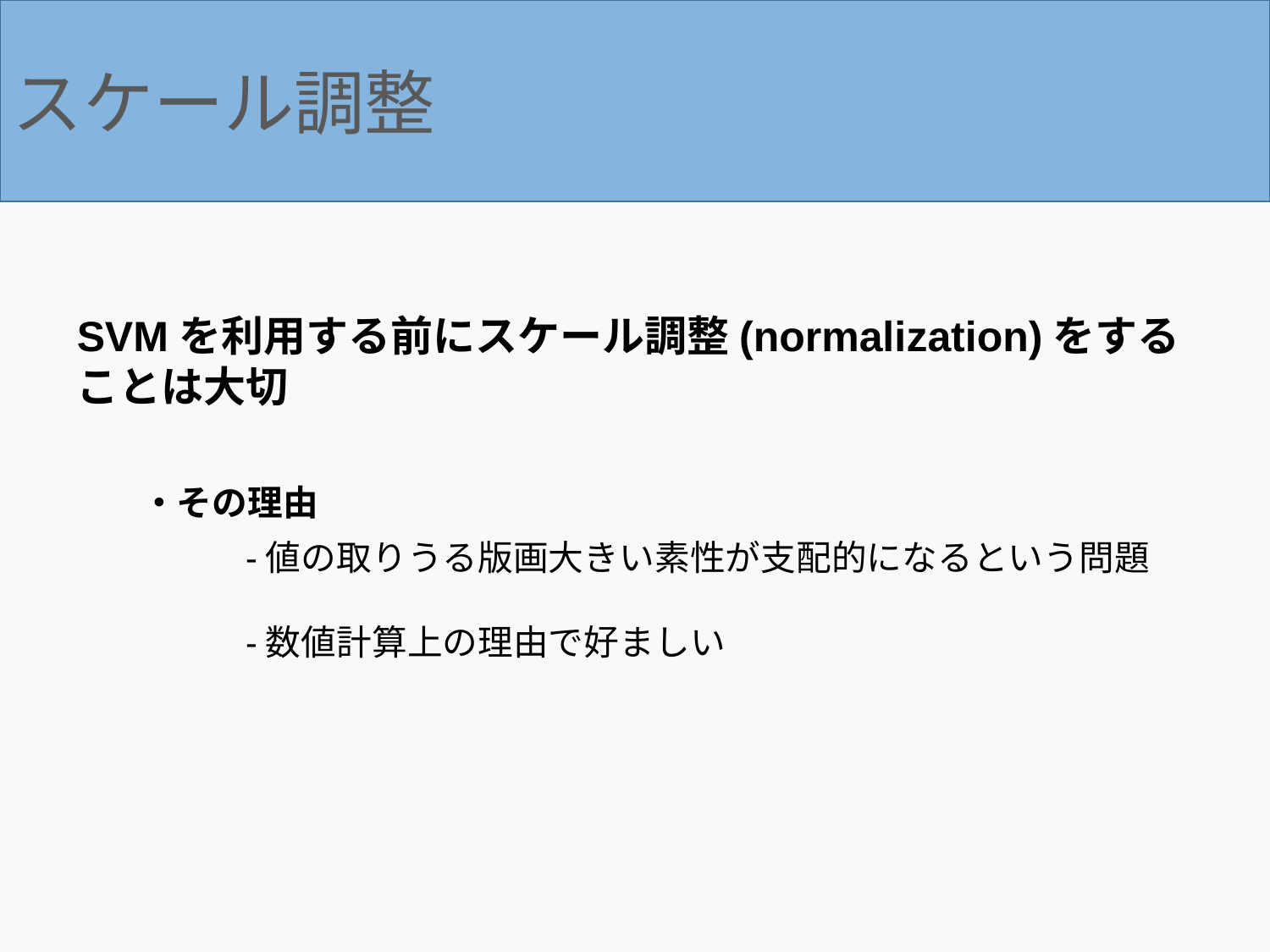

スケール調整
SVMを利用する前にスケール調整(normalization)をすることは大切
・その理由
-値の取りうる版画大きい素性が支配的になるという問題

-数値計算上の理由で好ましい